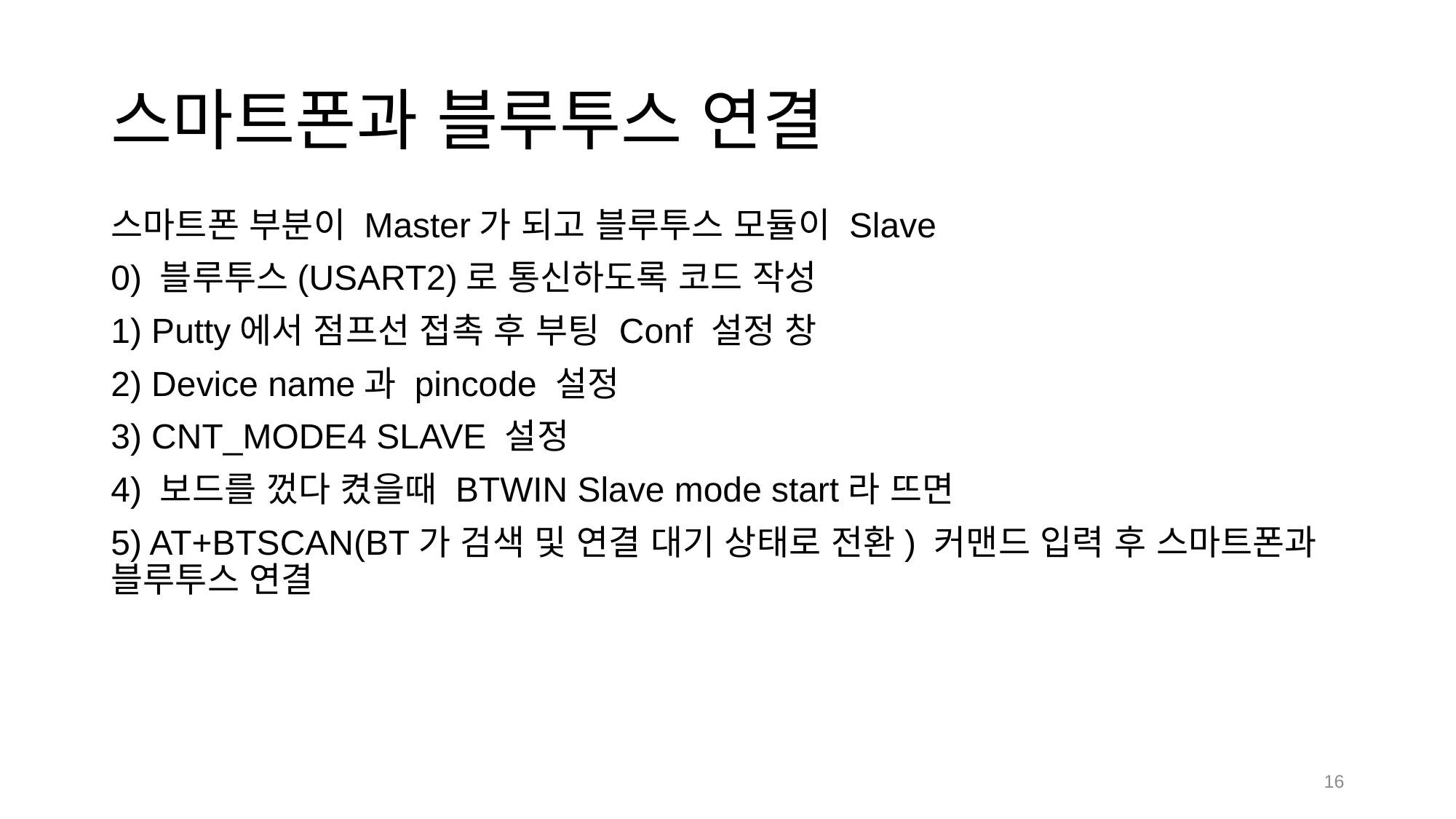

# 스마트폰과 블루투스 연결
스마트폰 부분이 Master가 되고 블루투스 모듈이 Slave
0) 블루투스(USART2)로 통신하도록 코드 작성
1) Putty에서 점프선 접촉 후 부팅 Conf 설정 창
2) Device name과 pincode 설정
3) CNT_MODE4 SLAVE 설정
4) 보드를 껐다 켰을때 BTWIN Slave mode start라 뜨면
5) AT+BTSCAN(BT가 검색 및 연결 대기 상태로 전환) 커맨드 입력 후 스마트폰과 블루투스 연결

16